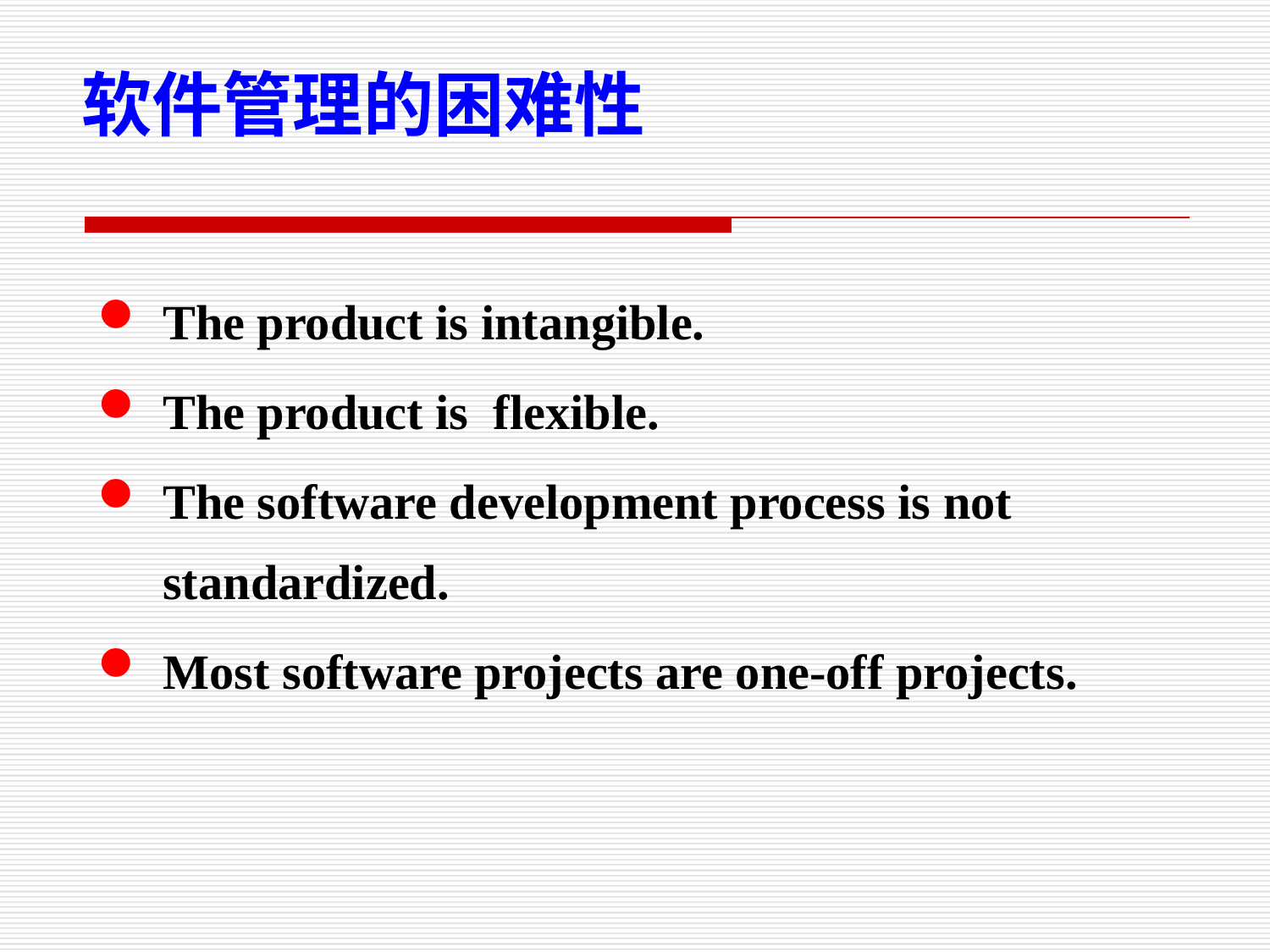

# 软件管理的困难性
The product is intangible.
The product is  flexible.
The software development process is not standardized.
Most software projects are one-off projects.